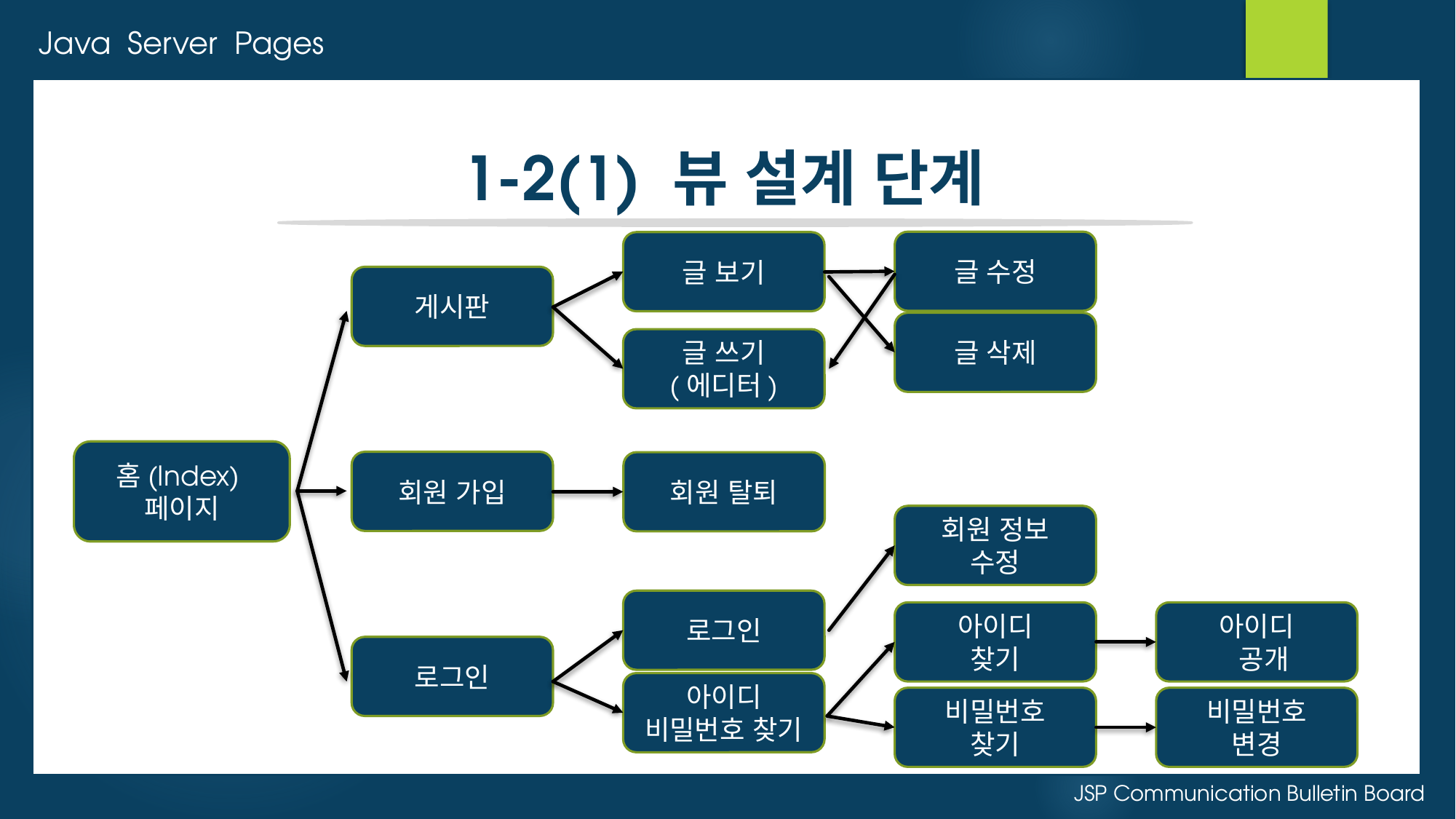

Java  Server  Pages

1-2(1) 뷰 설계 단계

글 수정
글 보기
게시판
글 삭제
글 쓰기
(에디터)
홈(Index)
페이지
회원 가입
회원 탈퇴
회원 정보
수정
로그인
아이디
찾기
아이디
 공개
로그인
아이디
비밀번호 찾기
비밀번호
변경
비밀번호
찾기
JSP Communication Bulletin Board